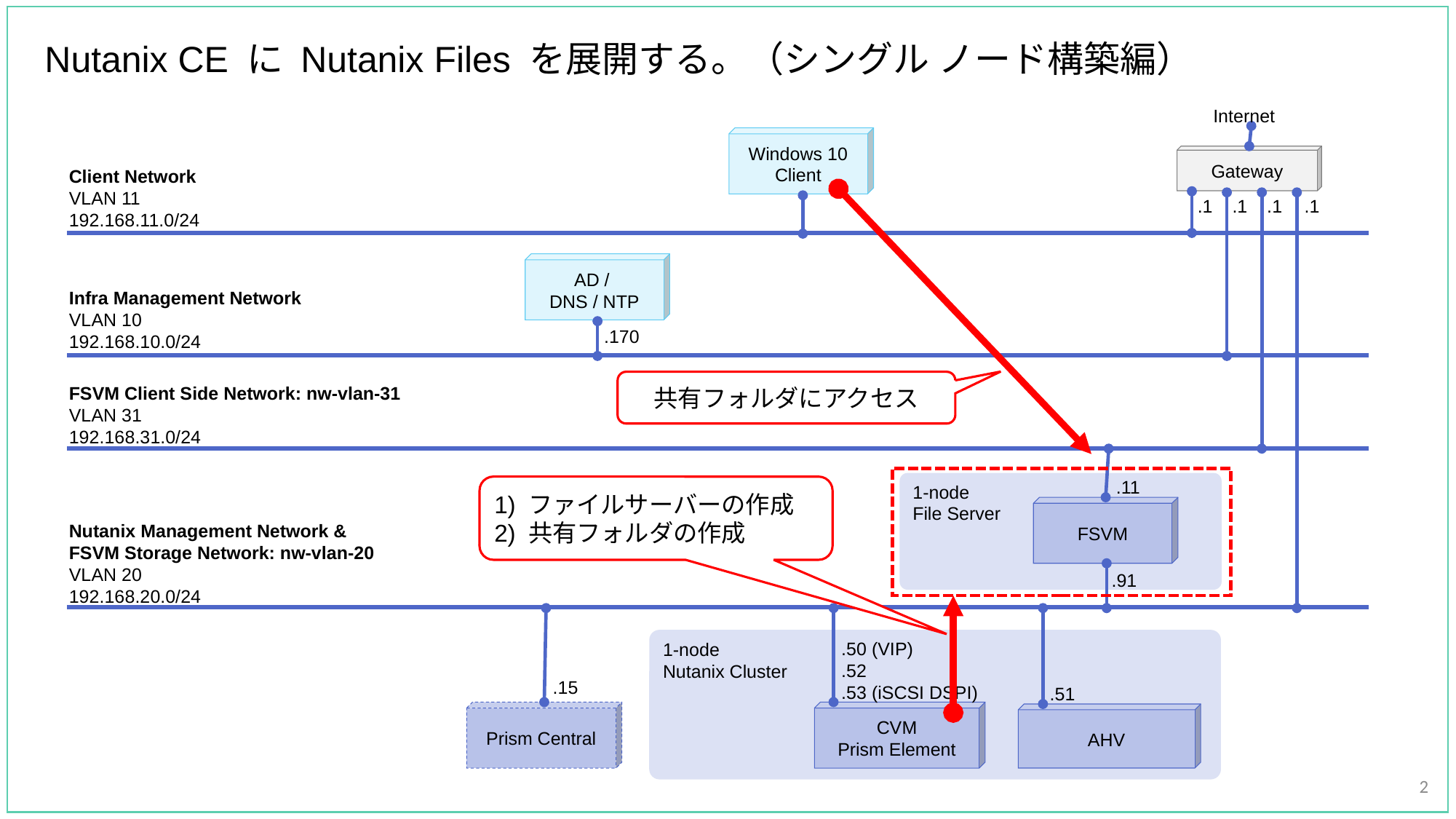

# Nutanix CE に Nutanix Files を展開する。（シングル ノード構築編）
共有フォルダにアクセス

1) ファイルサーバーの作成
2) 共有フォルダの作成
2